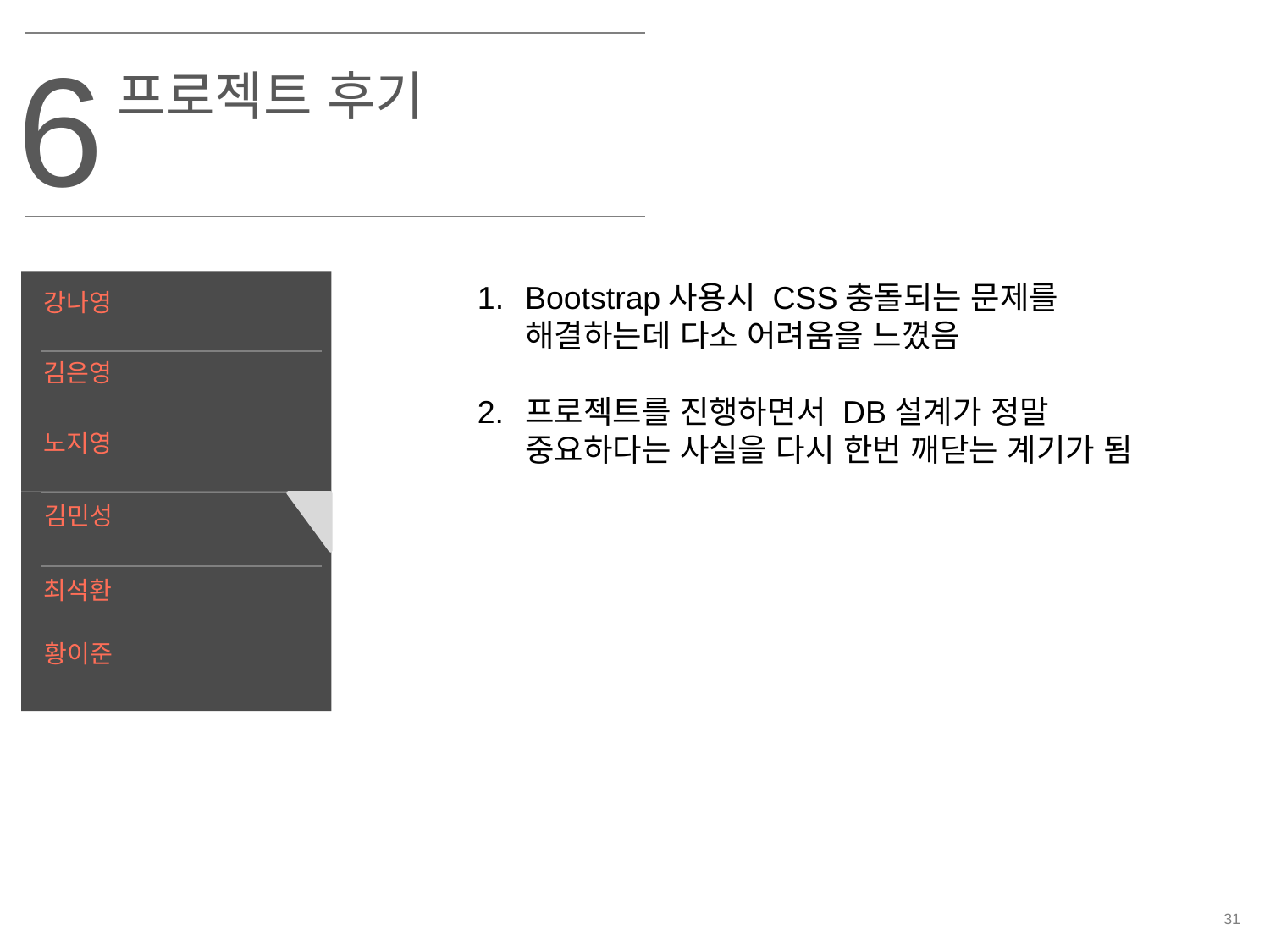

6
프로젝트 후기

강나영
김은영
노지영

김민성

최석환
황이준
Bootstrap사용시 CSS충돌되는 문제를 해결하는데 다소 어려움을 느꼈음

프로젝트를 진행하면서 DB설계가 정말 중요하다는 사실을 다시 한번 깨닫는 계기가 됨